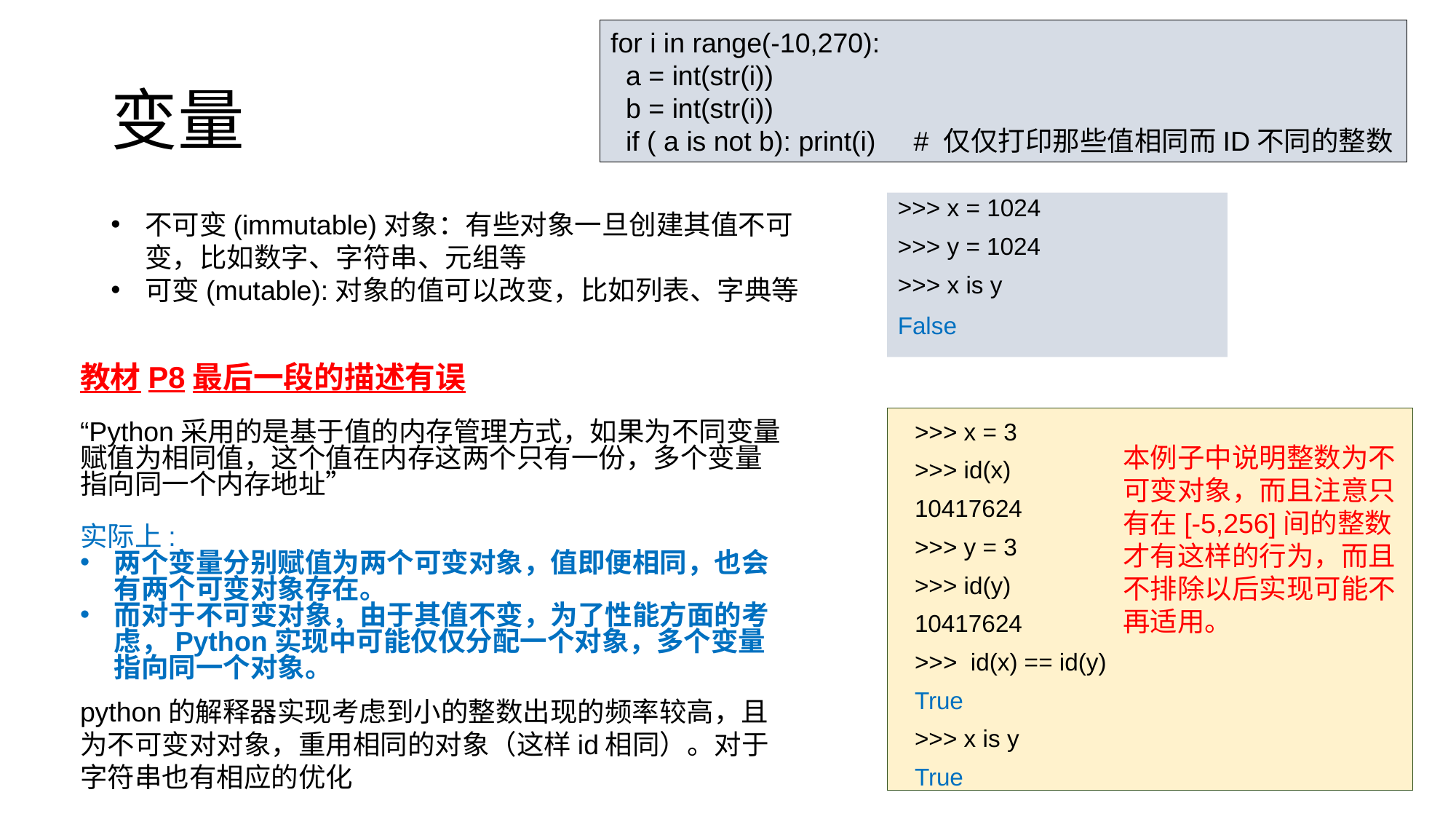

for i in range(-10,270):
  a = int(str(i))
  b = int(str(i))
  if ( a is not b): print(i)     # 仅仅打印那些值相同而ID不同的整数
# 变量
>>> x = 1024
>>> y = 1024
>>> x is y
False
不可变(immutable)对象：有些对象一旦创建其值不可变，比如数字、字符串、元组等
可变(mutable):对象的值可以改变，比如列表、字典等
教材P8最后一段的描述有误

“Python采用的是基于值的内存管理方式，如果为不同变量赋值为相同值，这个值在内存这两个只有一份，多个变量指向同一个内存地址”

实际上:
两个变量分别赋值为两个可变对象，值即便相同，也会有两个可变对象存在。
而对于不可变对象，由于其值不变，为了性能方面的考虑，Python实现中可能仅仅分配一个对象，多个变量指向同一个对象。

>>> x = 3
>>> id(x)
10417624
>>> y = 3
>>> id(y)
10417624
>>>  id(x) == id(y)
True
>>> x is y
True
本例子中说明整数为不可变对象，而且注意只有在[-5,256]间的整数才有这样的行为，而且不排除以后实现可能不再适用。
python的解释器实现考虑到小的整数出现的频率较高，且为不可变对对象，重用相同的对象（这样id相同）。对于字符串也有相应的优化